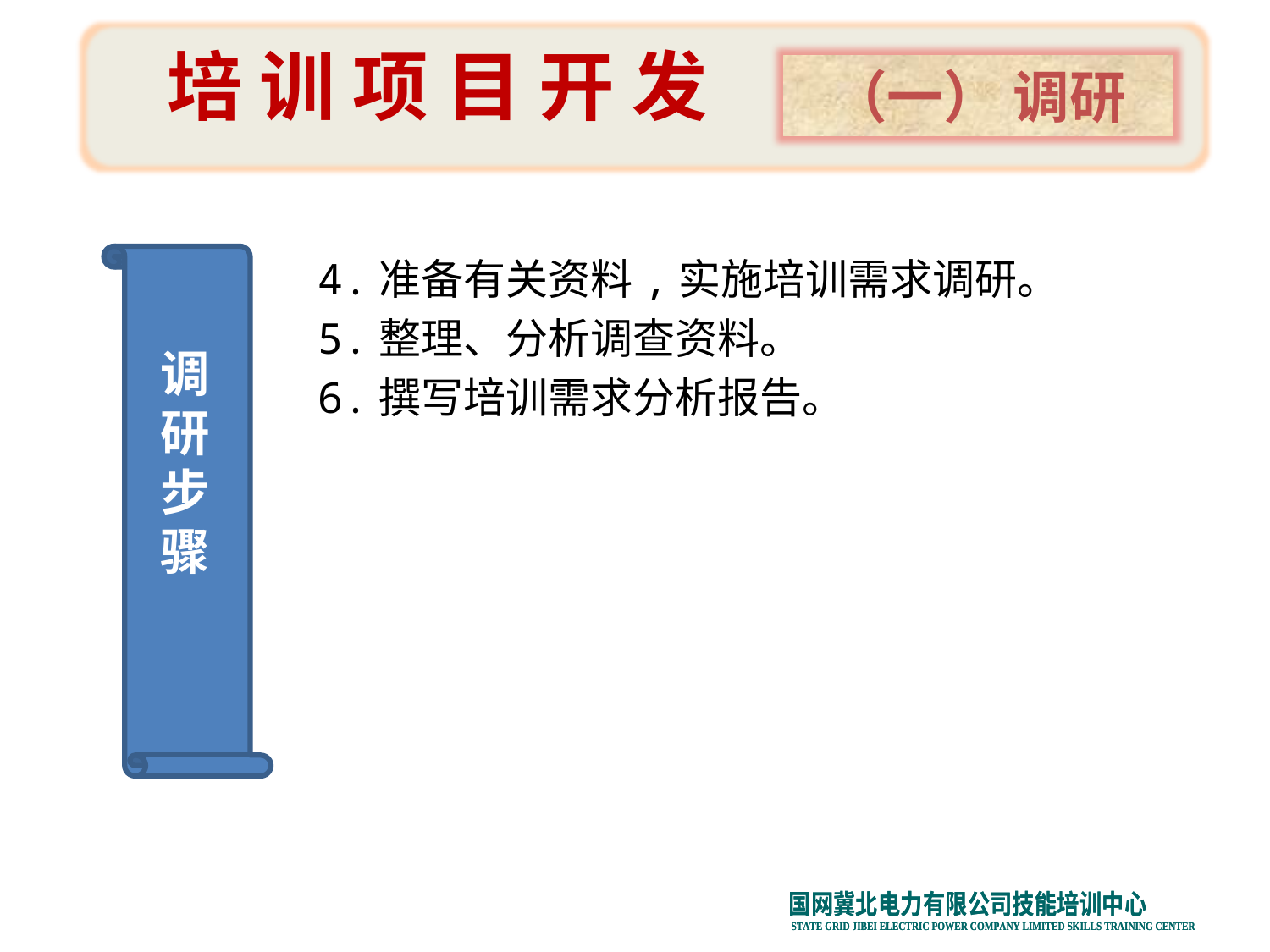

培 训 项 目 开 发
（一） 调研
 调
研
步
骤

4.准备有关资料,实施培训需求调研。
5.整理、分析调查资料。
6.撰写培训需求分析报告。